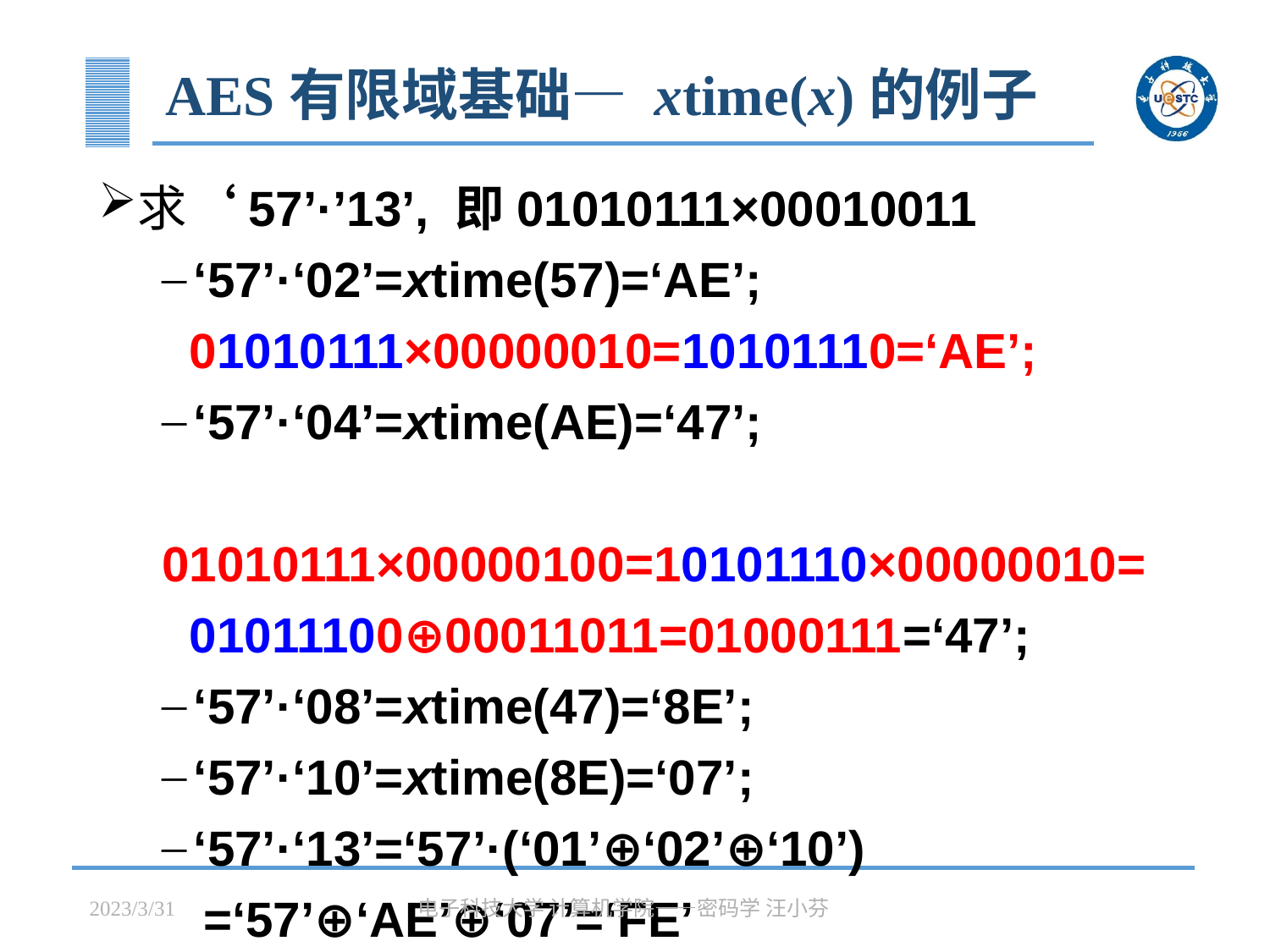

# AES有限域基础— xtime(x)的例子
求‘57’·’13’, 即01010111×00010011
‘57’·‘02’=xtime(57)=‘AE’;
  01010111×00000010=10101110=‘AE’;
‘57’·‘04’=xtime(AE)=‘47’;
  01010111×00000100=10101110×00000010=
  01011100⊕00011011=01000111=‘47’;
‘57’·‘08’=xtime(47)=‘8E’;
‘57’·‘10’=xtime(8E)=‘07’;
‘57’·‘13’=‘57’·(‘01’⊕‘02’⊕‘10’)
   =‘57’⊕‘AE’⊕‘07’=‘FE’
2023/3/31
电子科技大学 计算机学院——密码学 汪小芬